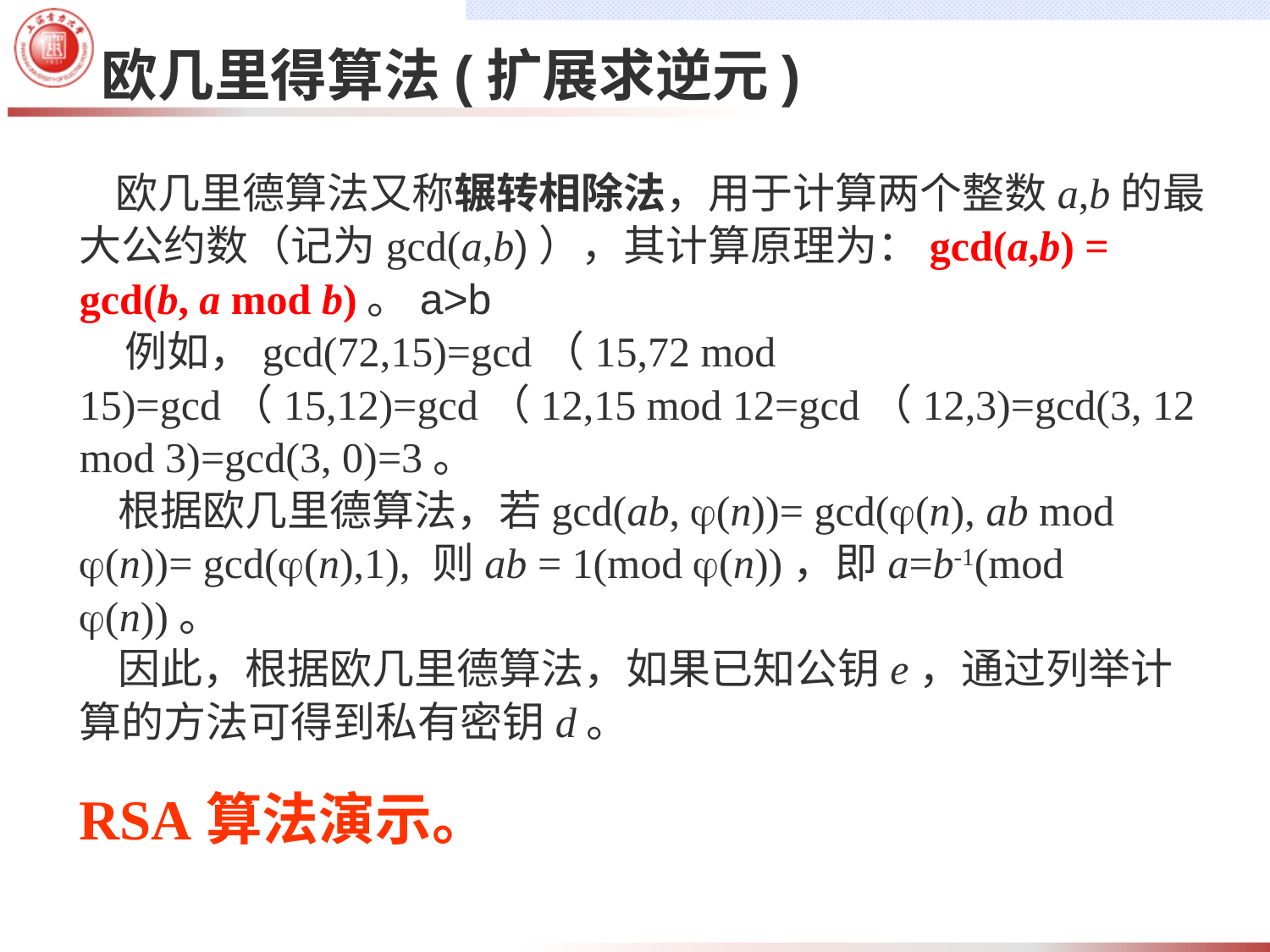

# 欧几里得算法(扩展求逆元)
    欧几里德算法又称辗转相除法，用于计算两个整数a,b的最大公约数（记为gcd(a,b)），其计算原理为：gcd(a,b) = gcd(b, a mod b)。a>b
   例如，gcd(72,15)=gcd（15,72 mod 15)=gcd（15,12)=gcd（12,15 mod 12=gcd（12,3)=gcd(3, 12 mod 3)=gcd(3, 0)=3。
   根据欧几里德算法，若gcd(ab, ϕ(n))= gcd(ϕ(n), ab mod ϕ(n))= gcd(ϕ(n),1), 则ab = 1(mod ϕ(n))，即a=b-1(mod ϕ(n))。
   因此，根据欧几里德算法，如果已知公钥e，通过列举计算的方法可得到私有密钥d。

RSA算法演示。